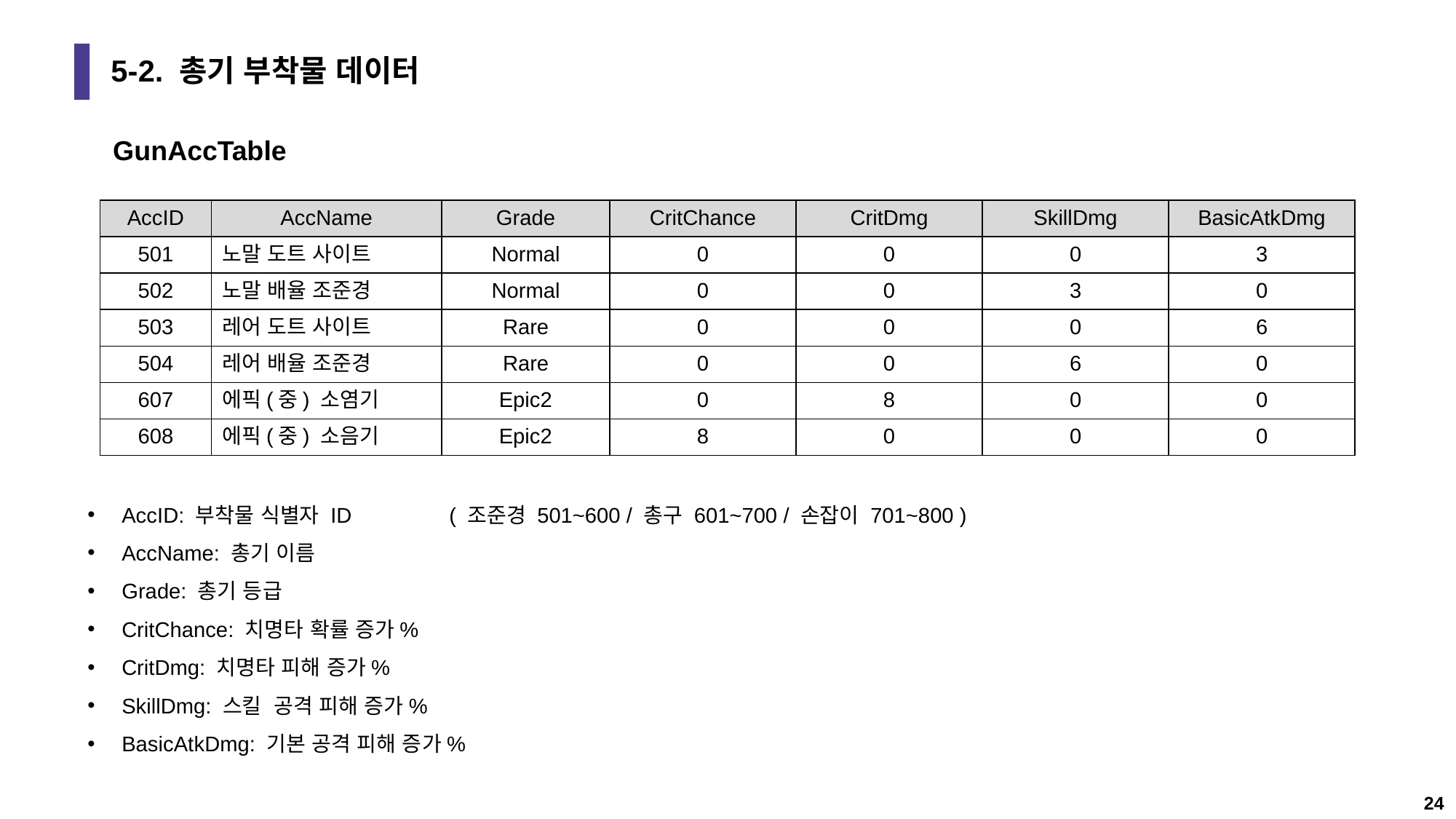

# 5-2. 총기 부착물 데이터
GunAccTable
| AccID | AccName | Grade | CritChance | CritDmg | SkillDmg | BasicAtkDmg |
| --- | --- | --- | --- | --- | --- | --- |
| 501 | 노말 도트 사이트 | Normal | 0 | 0 | 0 | 3 |
| 502 | 노말 배율 조준경 | Normal | 0 | 0 | 3 | 0 |
| 503 | 레어 도트 사이트 | Rare | 0 | 0 | 0 | 6 |
| 504 | 레어 배율 조준경 | Rare | 0 | 0 | 6 | 0 |
| 607 | 에픽(중) 소염기 | Epic2 | 0 | 8 | 0 | 0 |
| 608 | 에픽(중) 소음기 | Epic2 | 8 | 0 | 0 | 0 |
AccID: 부착물 식별자 ID	( 조준경 501~600 / 총구 601~700 / 손잡이 701~800 )
AccName: 총기 이름
Grade: 총기 등급
CritChance: 치명타 확률 증가%
CritDmg: 치명타 피해 증가%
SkillDmg: 스킬  공격 피해 증가%
BasicAtkDmg: 기본 공격 피해 증가%